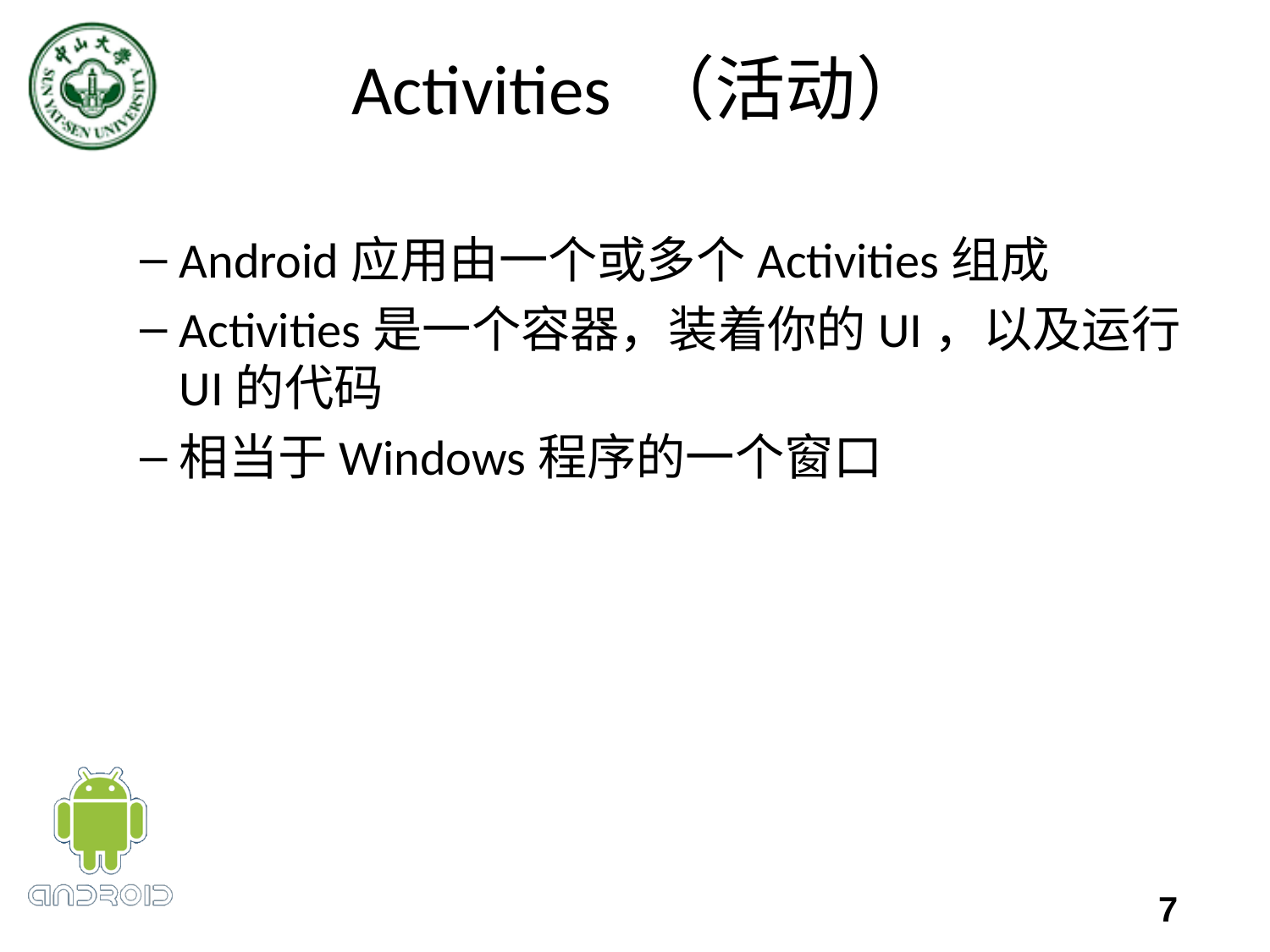

# Activities （活动）
Android应用由一个或多个Activities组成
Activities是一个容器，装着你的UI，以及运行UI的代码
相当于Windows程序的一个窗口
7